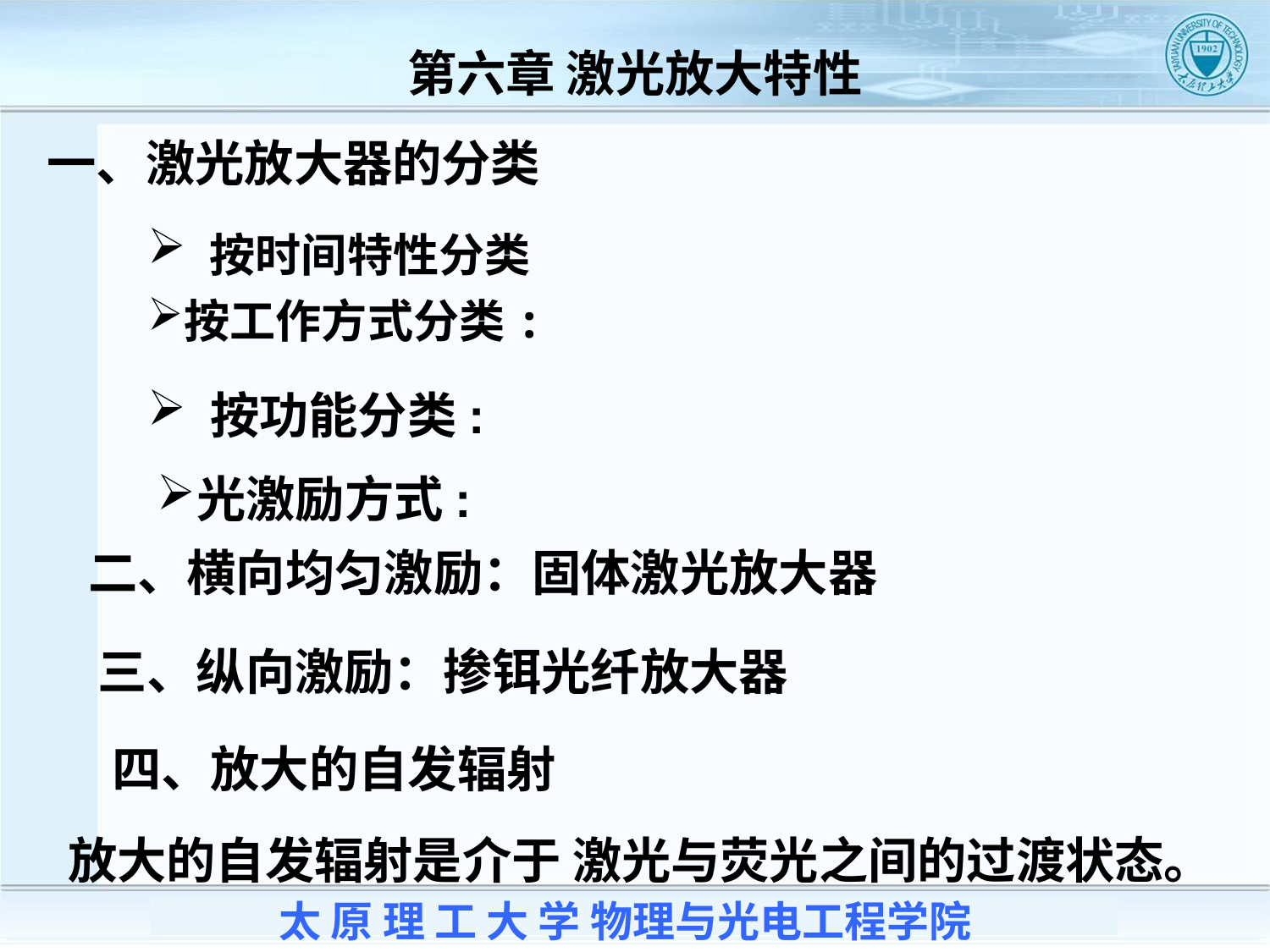

第六章 激光放大特性
一、激光放大器的分类
 按时间特性分类
按工作方式分类:
 按功能分类:
光激励方式:
二、横向均匀激励：固体激光放大器
三、纵向激励：掺铒光纤放大器
四、放大的自发辐射
放大的自发辐射是介于 激光与荧光之间的过渡状态。